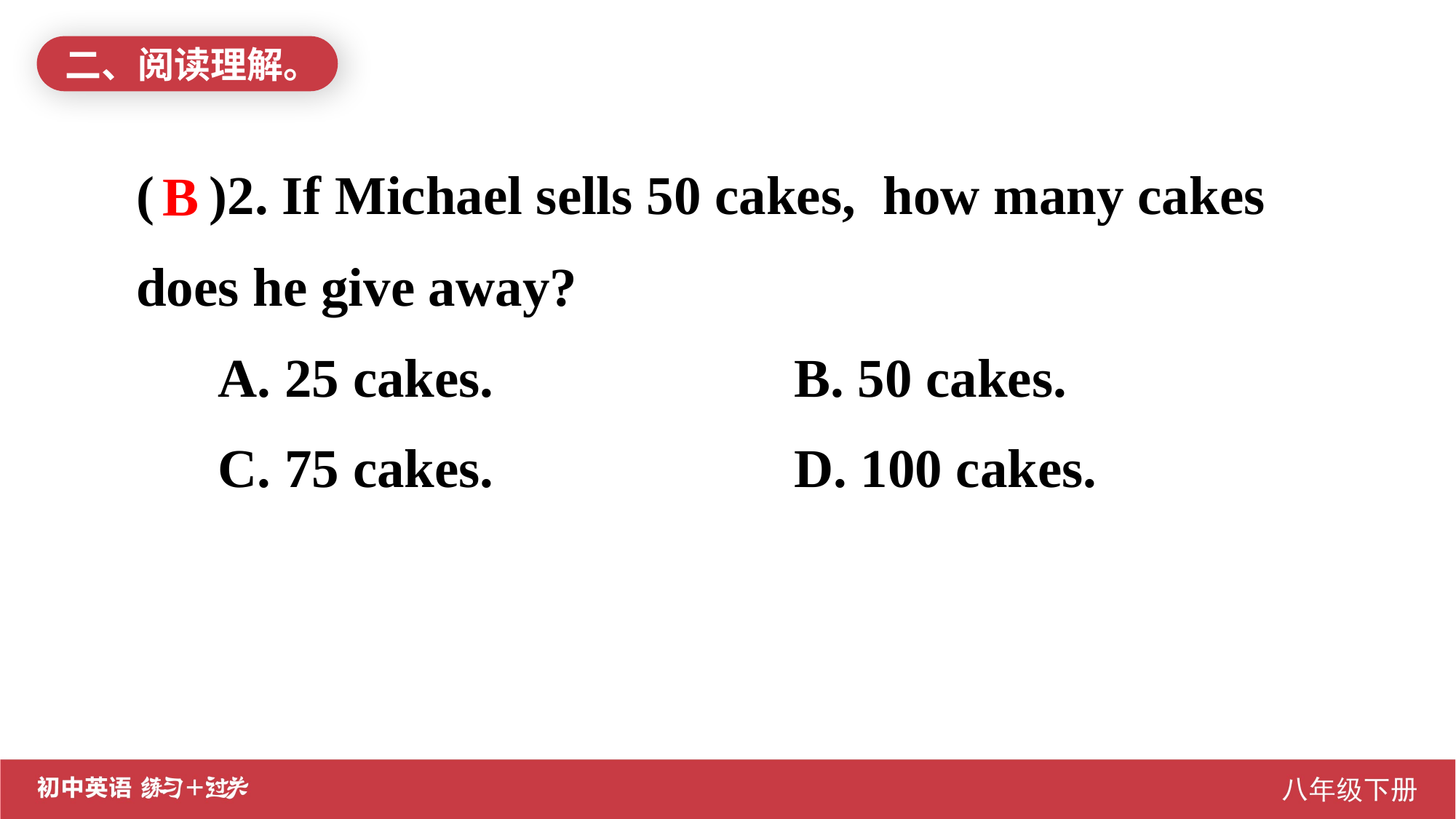

二、阅读理解。
(    )2. If Michael sells 50 cakes,  how many cakes does he give away?
      A. 25 cakes.                      B. 50 cakes.
      C. 75 cakes.                      D. 100 cakes.
B